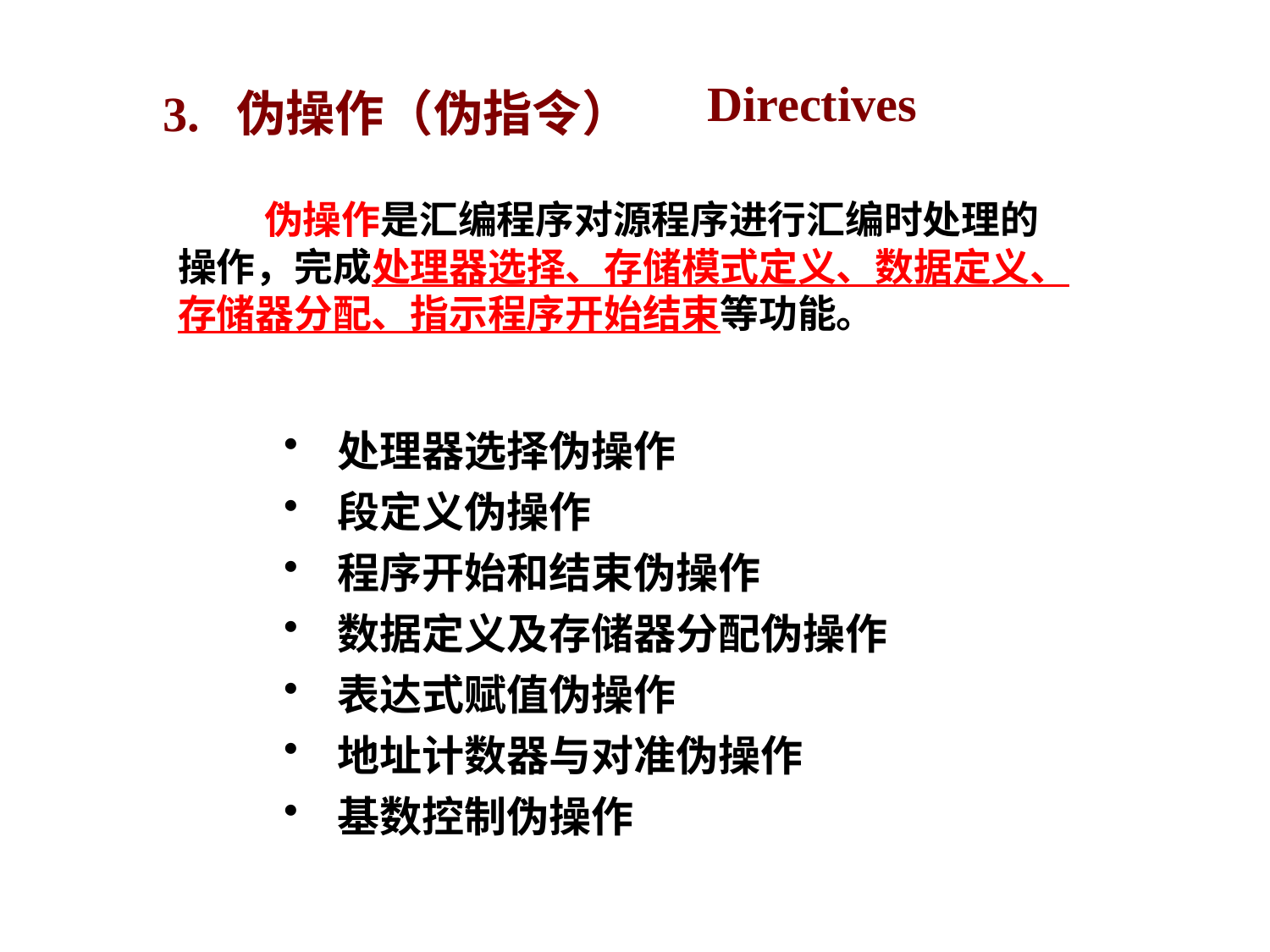

Directives
3.  伪操作（伪指令）
        伪操作是汇编程序对源程序进行汇编时处理的
操作，完成处理器选择、存储模式定义、数据定义、
存储器分配、指示程序开始结束等功能。
   处理器选择伪操作
   段定义伪操作
   程序开始和结束伪操作
   数据定义及存储器分配伪操作
   表达式赋值伪操作
   地址计数器与对准伪操作
   基数控制伪操作